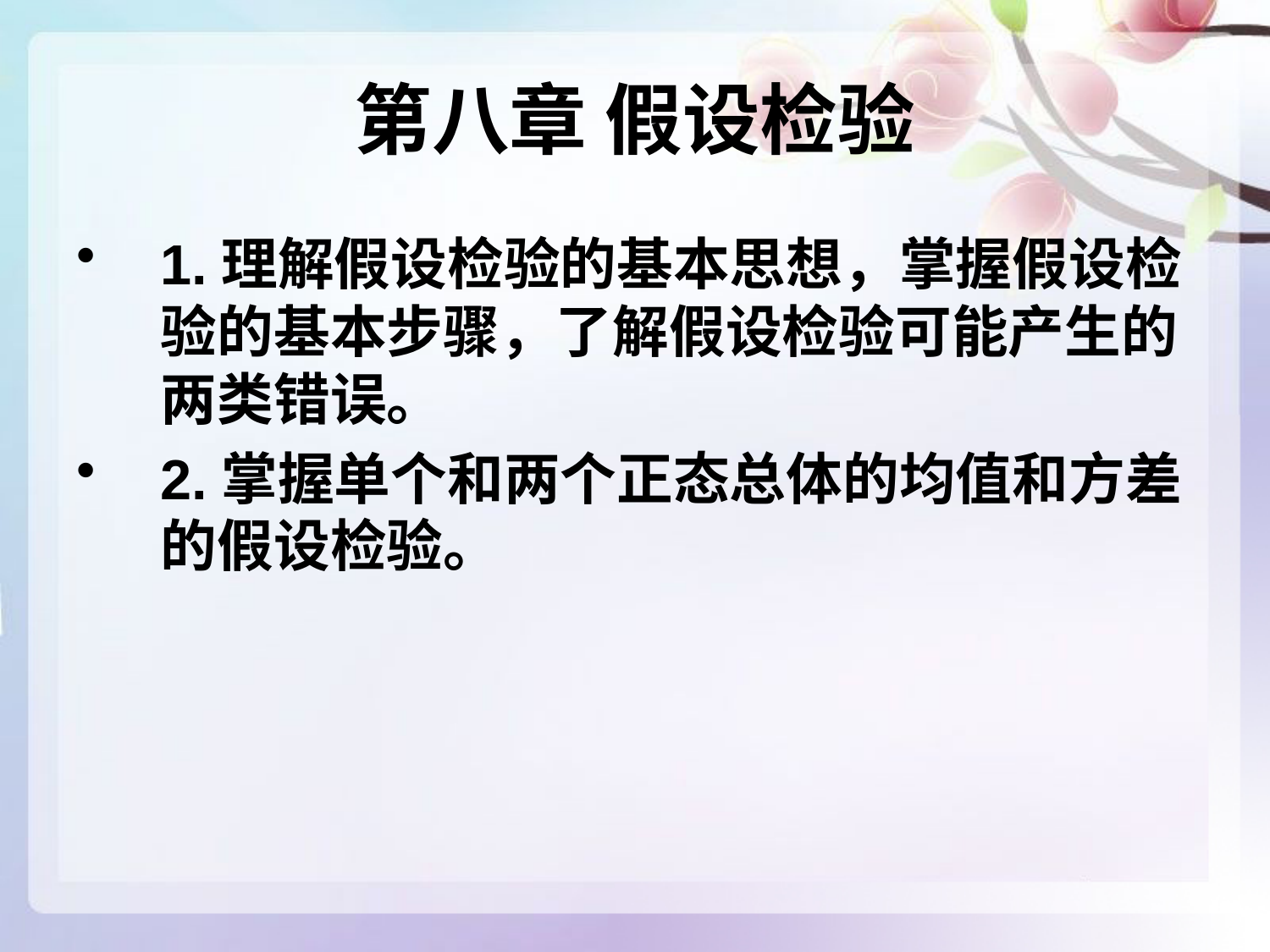

# 第八章 假设检验
1.理解假设检验的基本思想，掌握假设检验的基本步骤，了解假设检验可能产生的两类错误。
2.掌握单个和两个正态总体的均值和方差的假设检验。